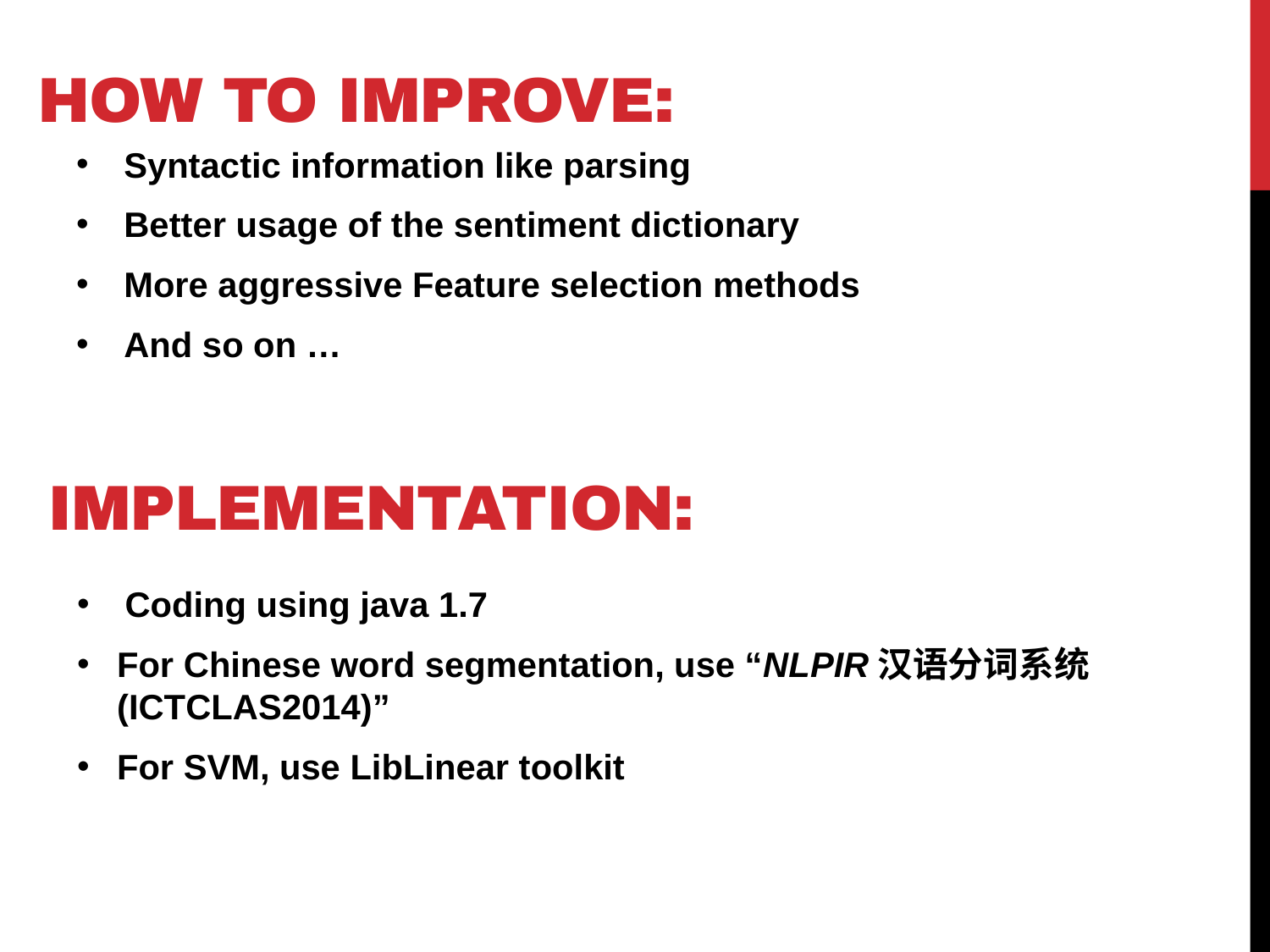

# How to improve:
Syntactic information like parsing
Better usage of the sentiment dictionary
More aggressive Feature selection methods
And so on …
Implementation:
Coding using java 1.7
For Chinese word segmentation, use “NLPIR汉语分词系统(ICTCLAS2014)”
For SVM, use LibLinear toolkit